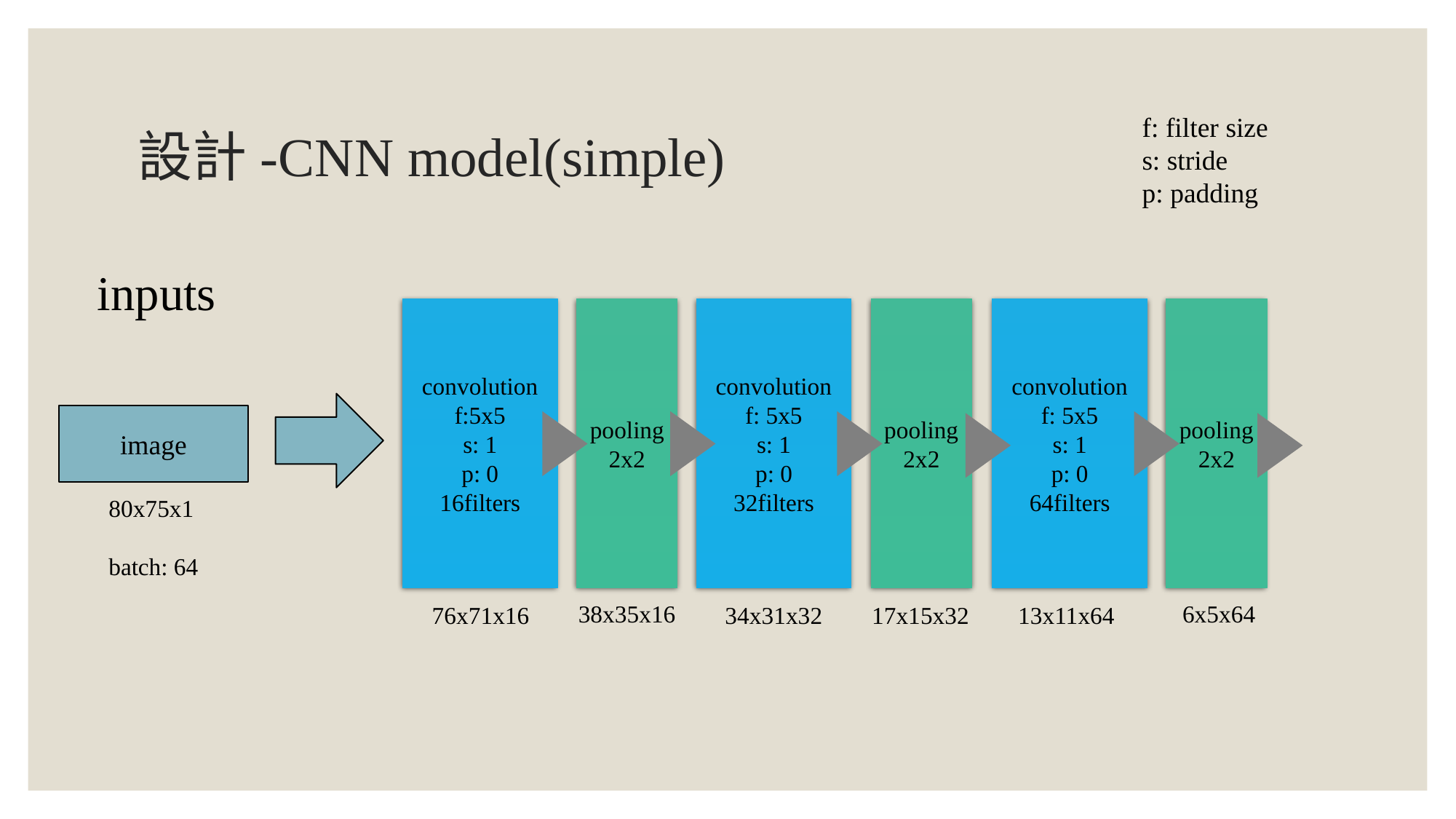

# 設計-CNN model(simple)
f: filter size
s: stride
p: padding
inputs
convolution
f: 5x5
s: 1
p: 0
64filters
pooling
2x2
pooling
2x2
convolution
f: 5x5
s: 1
p: 0
32filters
pooling
2x2
convolution
f:5x5
s: 1
p: 0
16filters

image
80x75x1

batch: 64
38x35x16
6x5x64
76x71x16
34x31x32
17x15x32
13x11x64